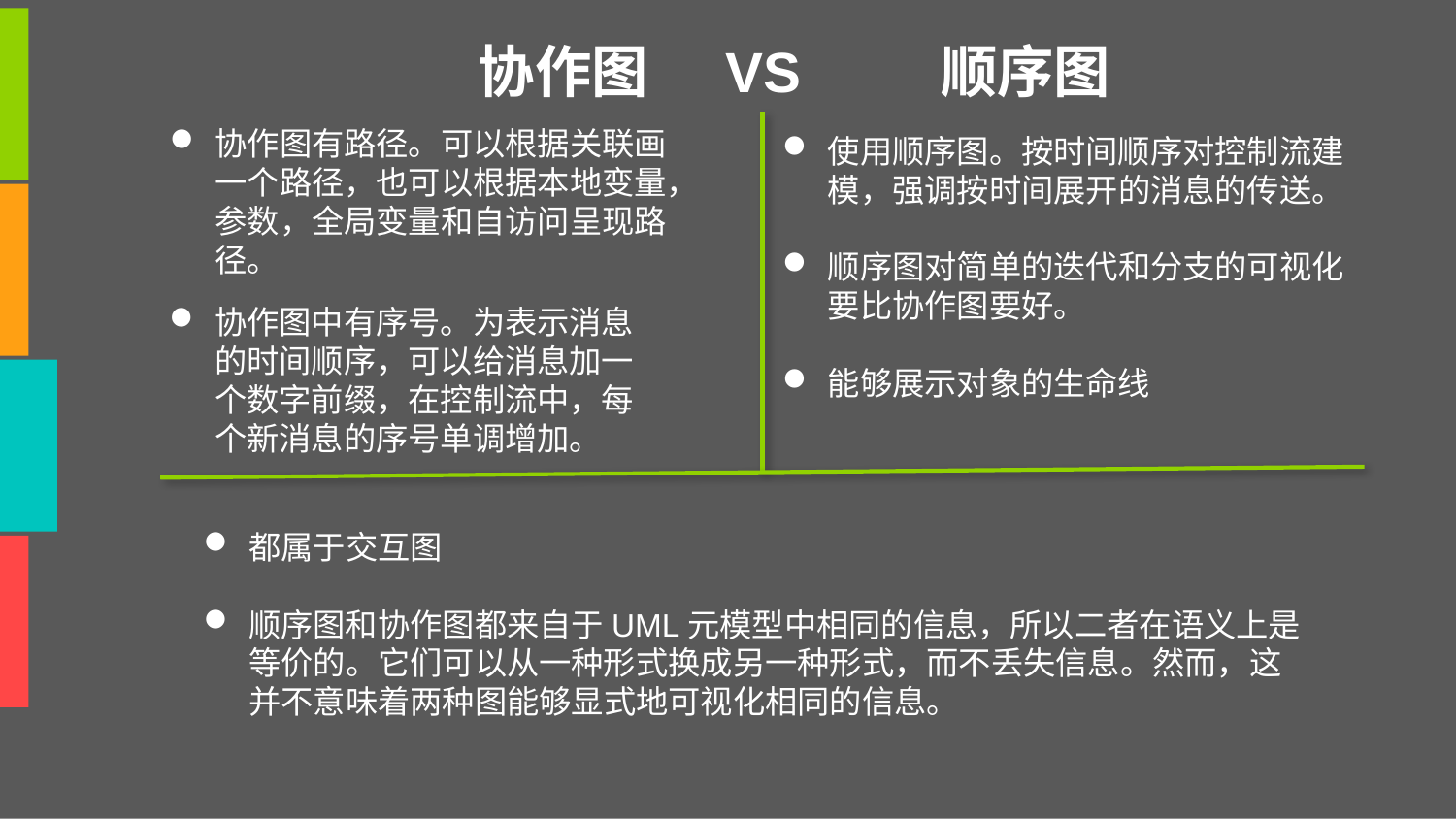

协作图     VS        顺序图
协作图有路径。可以根据关联画一个路径，也可以根据本地变量，参数，全局变量和自访问呈现路径。
使用顺序图。按时间顺序对控制流建模，强调按时间展开的消息的传送。

顺序图对简单的迭代和分支的可视化要比协作图要好。

能够展示对象的生命线

协作图中有序号。为表示消息的时间顺序，可以给消息加一个数字前缀，在控制流中，每个新消息的序号单调增加。

都属于交互图

顺序图和协作图都来自于UML元模型中相同的信息，所以二者在语义上是等价的。它们可以从一种形式换成另一种形式，而不丢失信息。然而，这并不意味着两种图能够显式地可视化相同的信息。